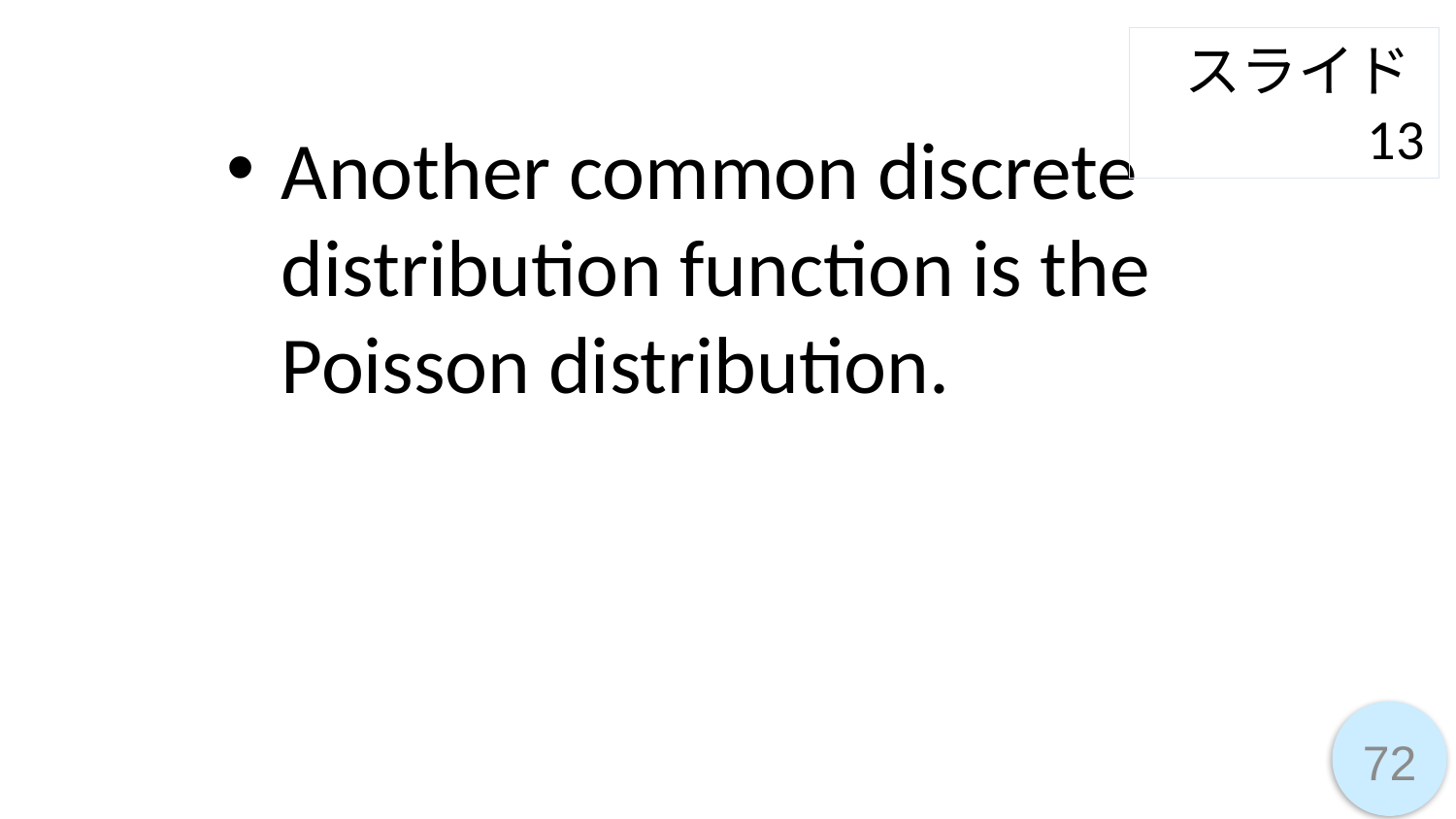

スライド13
Another common discrete distribution function is the Poisson distribution.
72